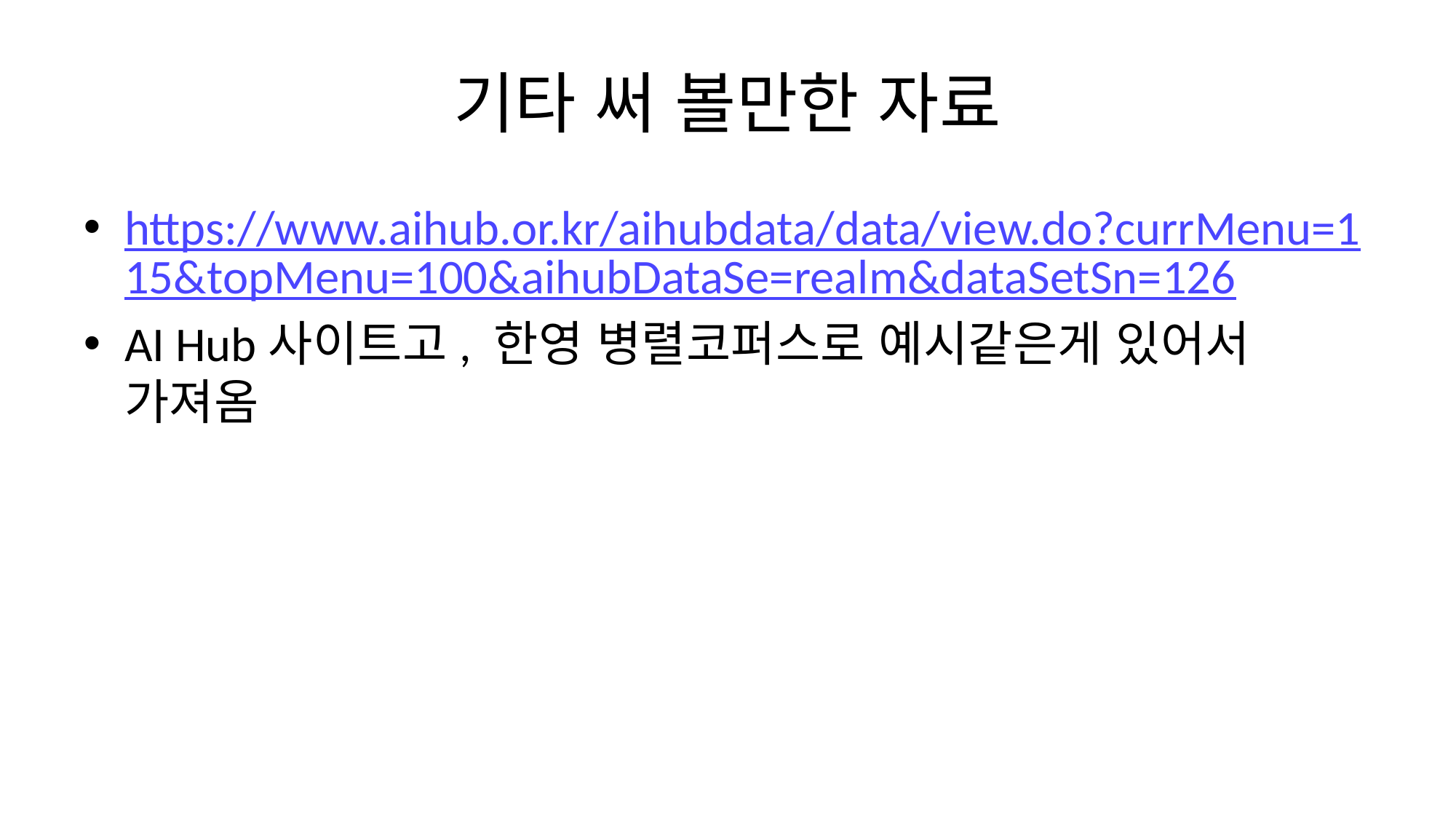

# 기타 써 볼만한 자료
https://www.aihub.or.kr/aihubdata/data/view.do?currMenu=115&topMenu=100&aihubDataSe=realm&dataSetSn=126
AI Hub사이트고, 한영 병렬코퍼스로 예시같은게 있어서 가져옴